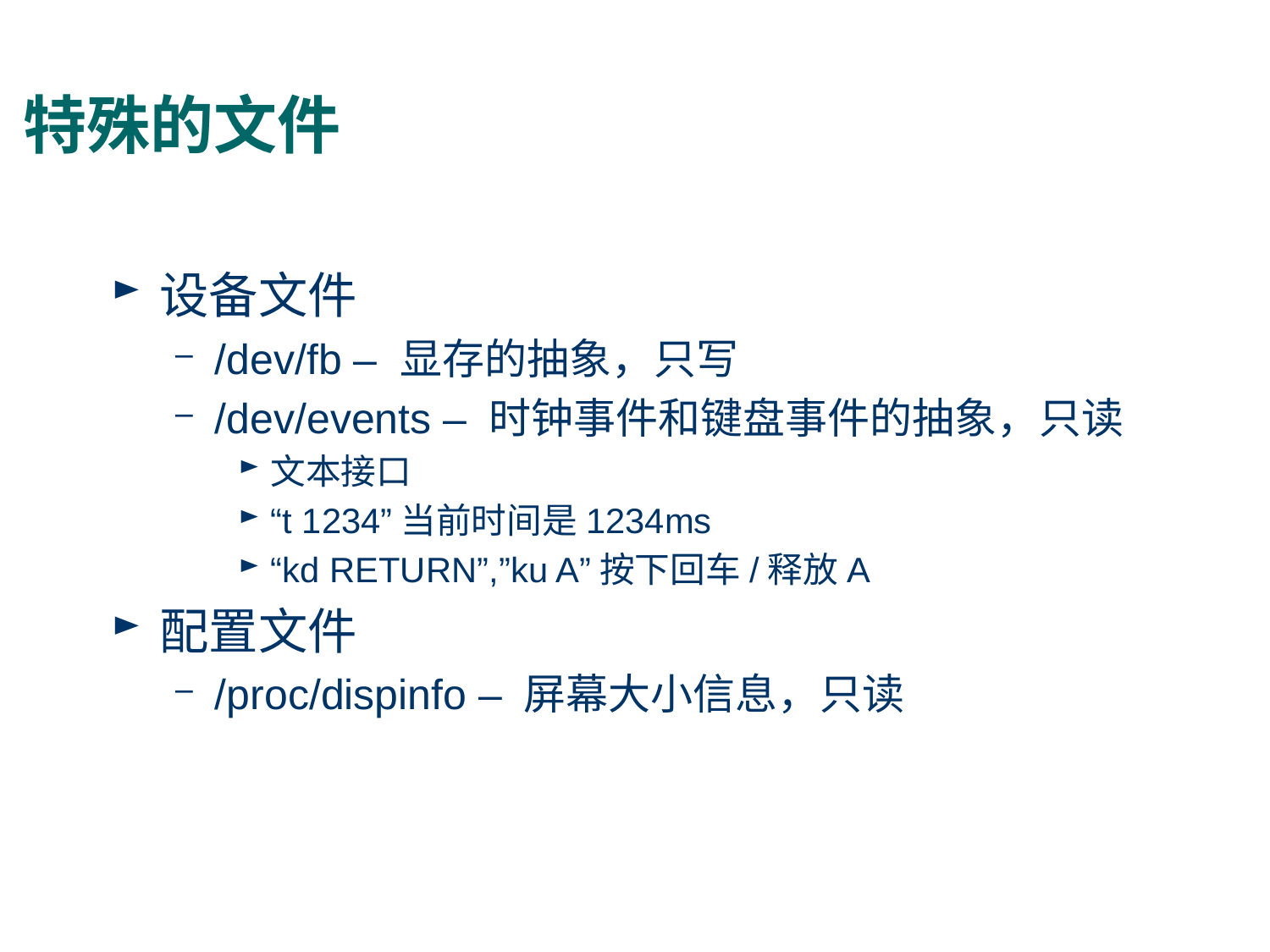

# 特殊的文件
设备文件
/dev/fb – 显存的抽象，只写
/dev/events – 时钟事件和键盘事件的抽象，只读
文本接口
“t 1234”当前时间是1234ms
“kd RETURN”,”ku A”按下回车/释放A
配置文件
/proc/dispinfo – 屏幕大小信息，只读